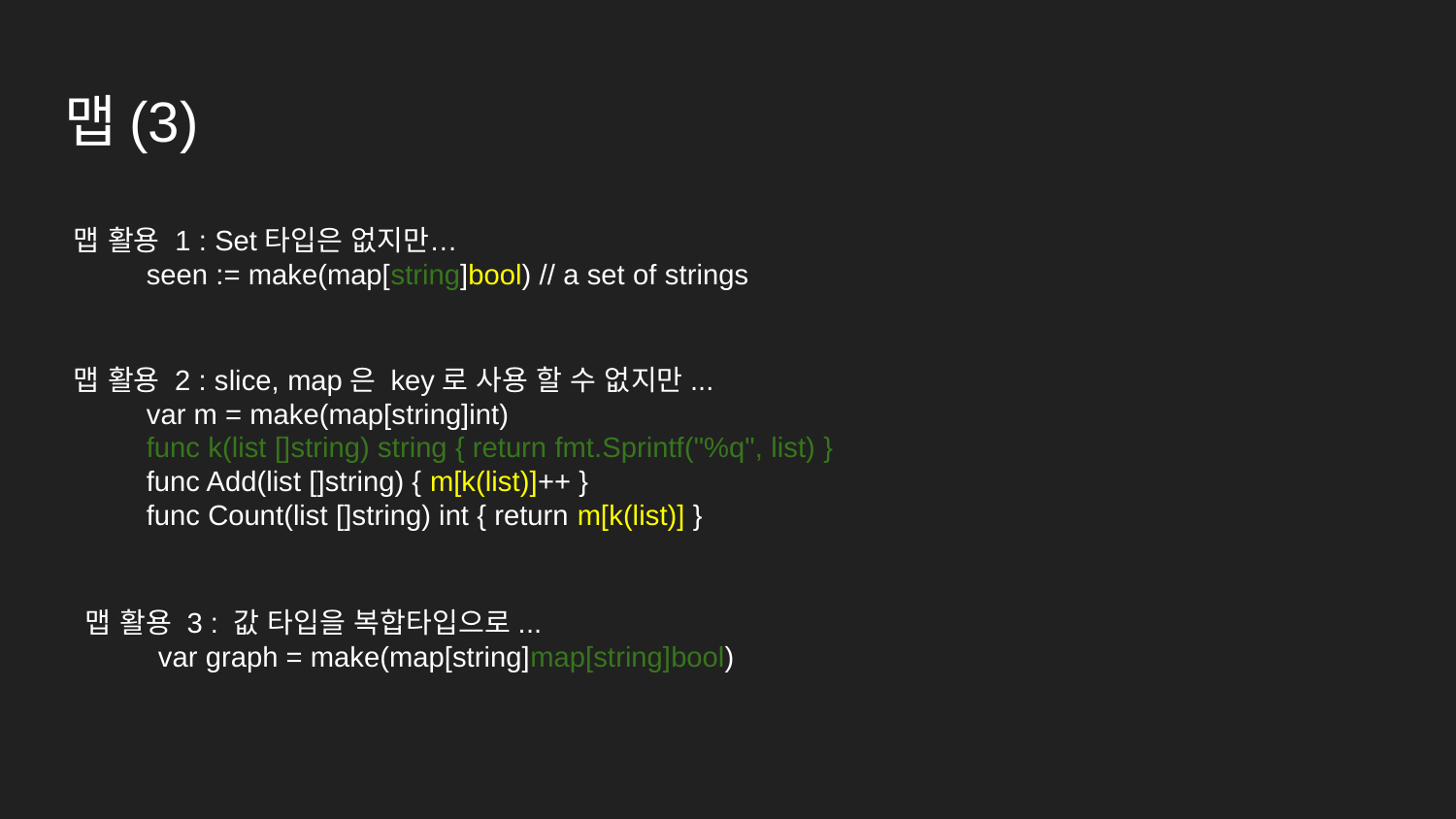

# 맵(3)
맵 활용 1 : Set타입은 없지만…
seen := make(map[string]bool) // a set of strings
맵 활용 2 : slice, map은 key로 사용 할 수 없지만...
var m = make(map[string]int)
func k(list []string) string { return fmt.Sprintf("%q", list) }
func Add(list []string) { m[k(list)]++ }
func Count(list []string) int { return m[k(list)] }
맵 활용 3 : 값 타입을 복합타입으로...
var graph = make(map[string]map[string]bool)